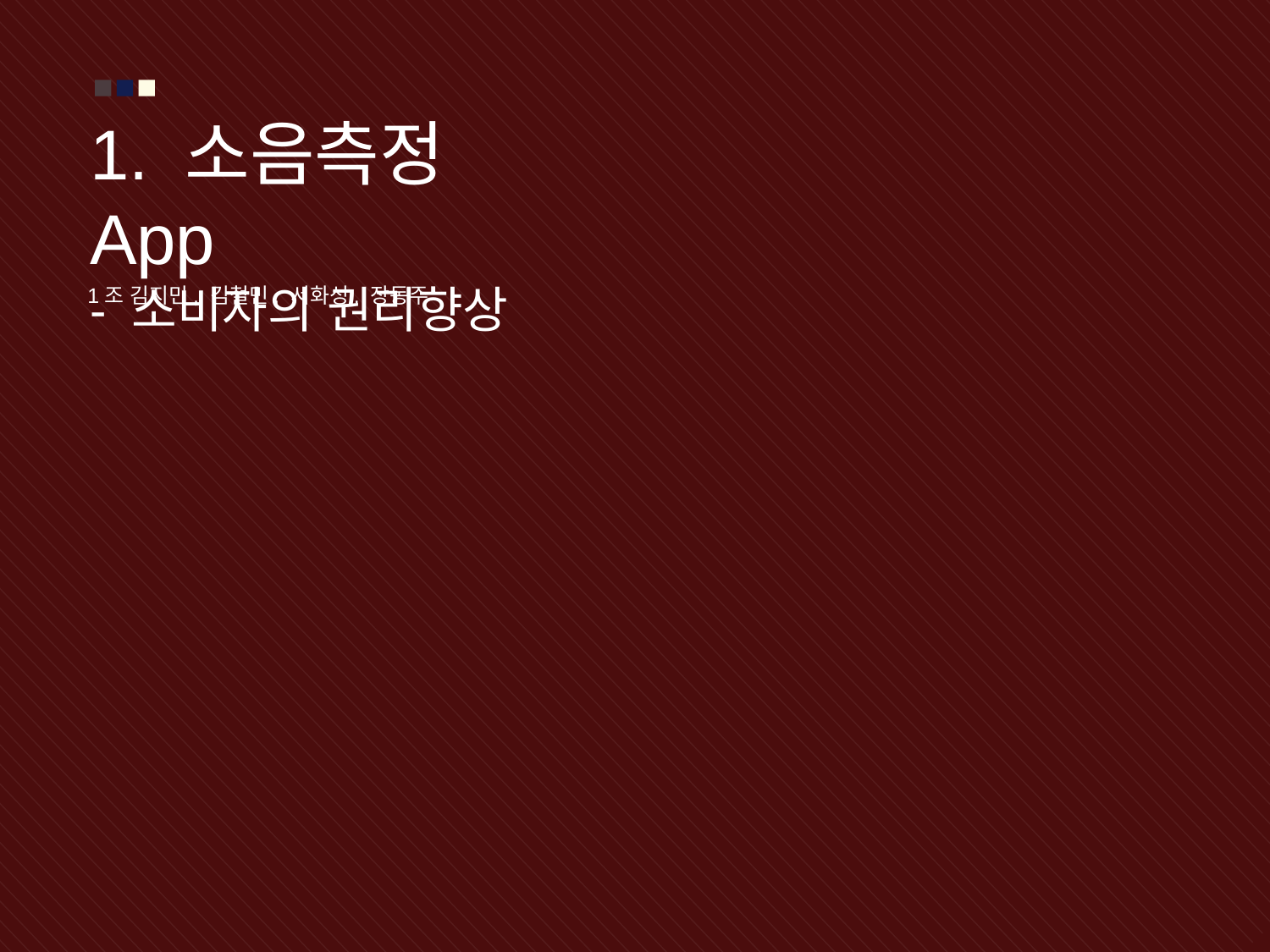

1. 소음측정App
- 소비자의 권리향상

1조 김지민, 김철민, 서화성, 장동주